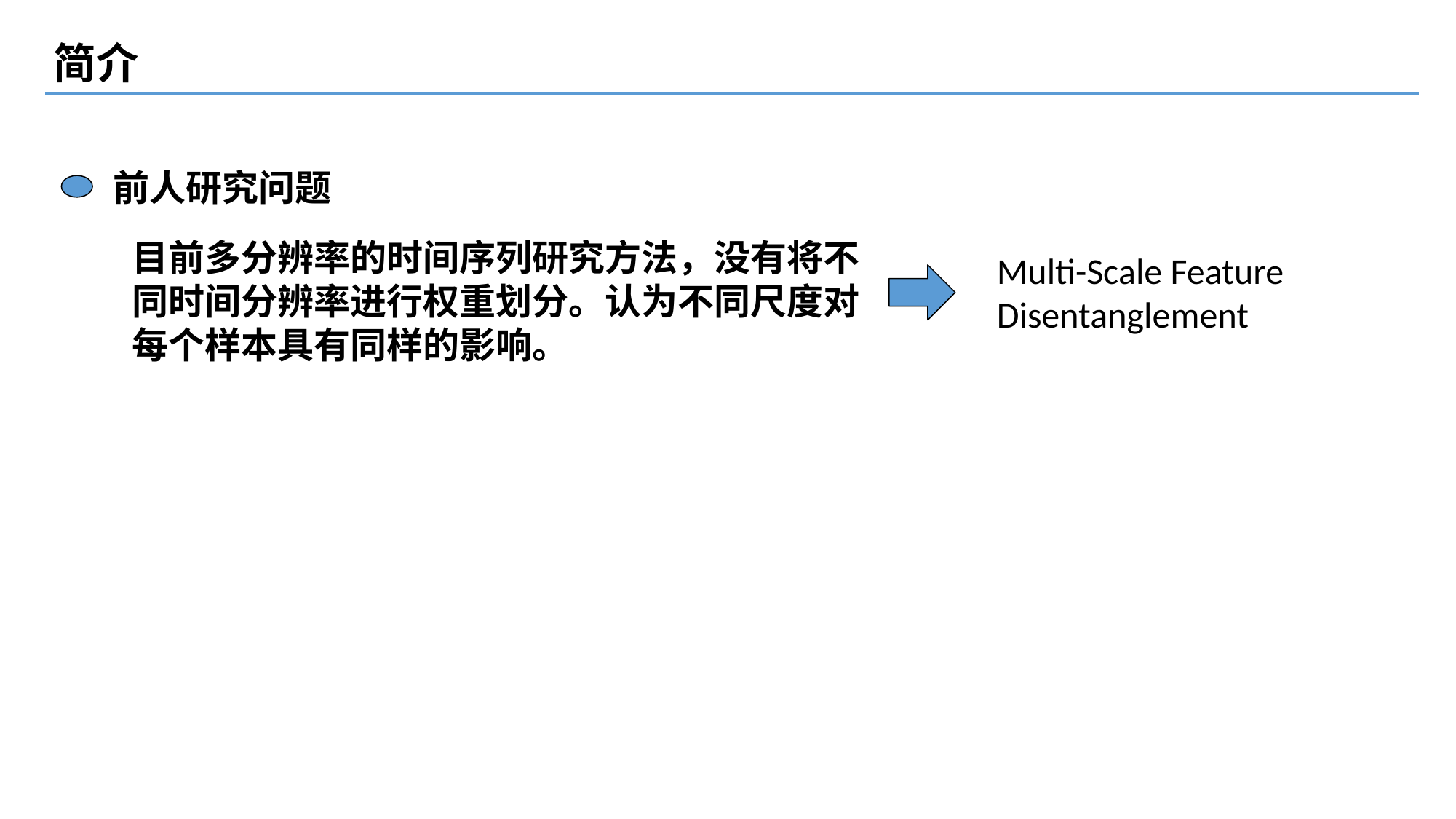

简介
前人研究问题

目前多分辨率的时间序列研究方法，没有将不同时间分辨率进行权重划分。认为不同尺度对每个样本具有同样的影响。
Multi-Scale Feature Disentanglement